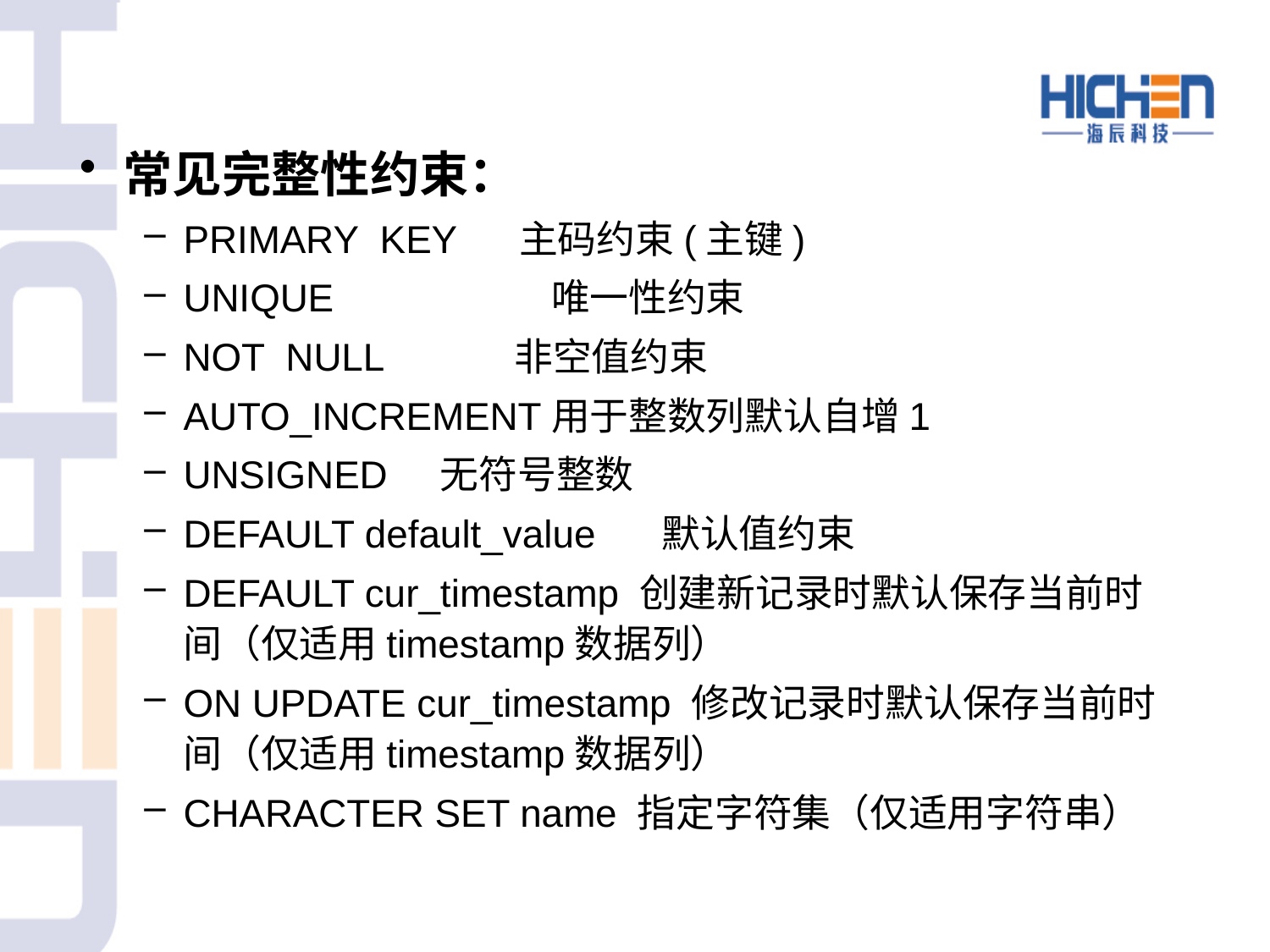

# 常见完整性约束：
PRIMARY  KEY 	   主码约束(主键)
UNIQUE						唯一性约束
NOT  NULL				非空值约束
AUTO_INCREMENT	用于整数列默认自增1
UNSIGNED    无符号整数
DEFAULT default_value		默认值约束
DEFAULT cur_timestamp 创建新记录时默认保存当前时间（仅适用timestamp数据列）
ON UPDATE cur_timestamp 修改记录时默认保存当前时间（仅适用timestamp数据列）
CHARACTER SET name 指定字符集（仅适用字符串）